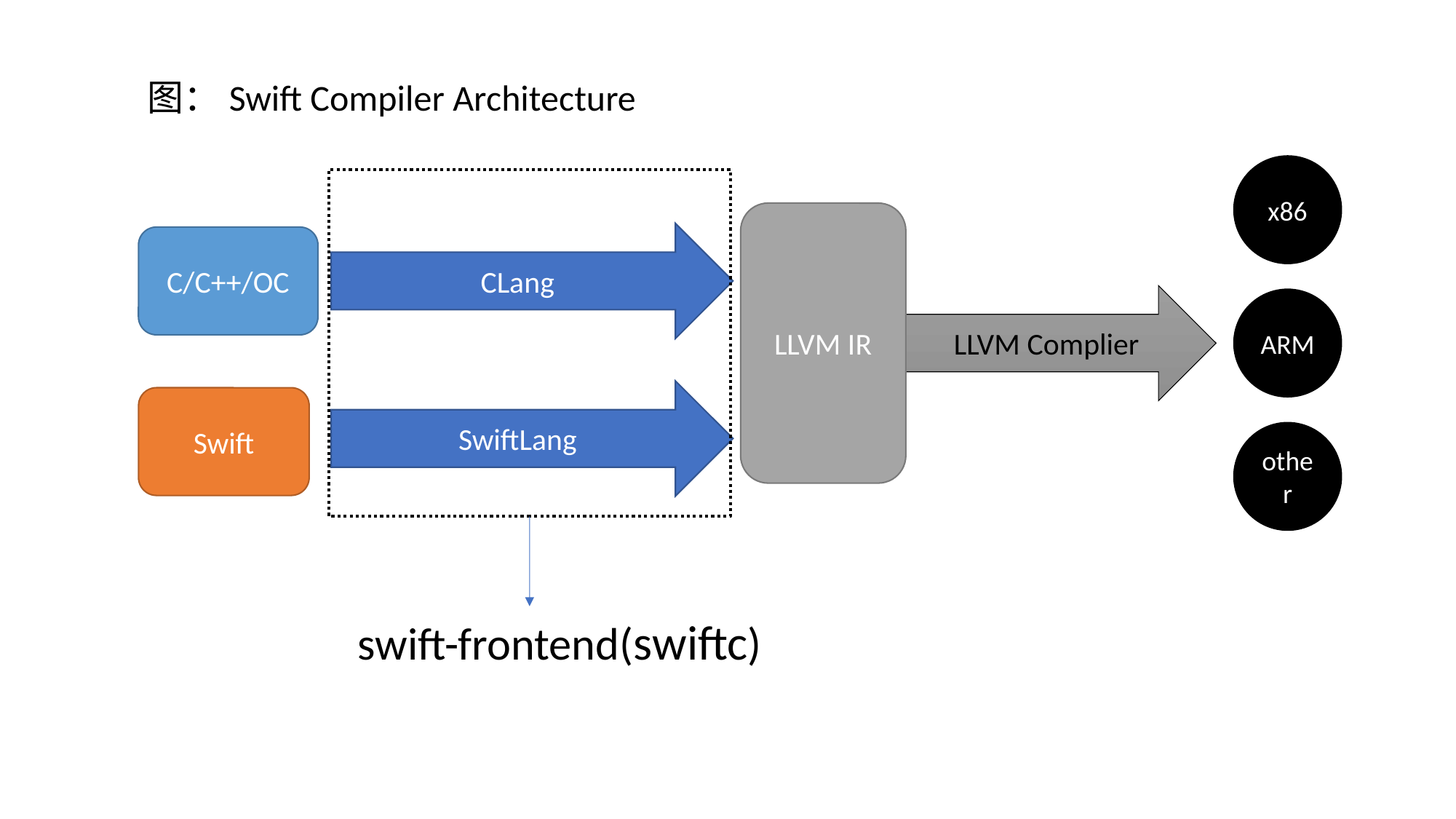

图：Swift Compiler Architecture
x86

LLVM IR
CLang
C/C++/OC
LLVM Complier
ARM
SwiftLang
Swift
other
swift-frontend(swiftc)